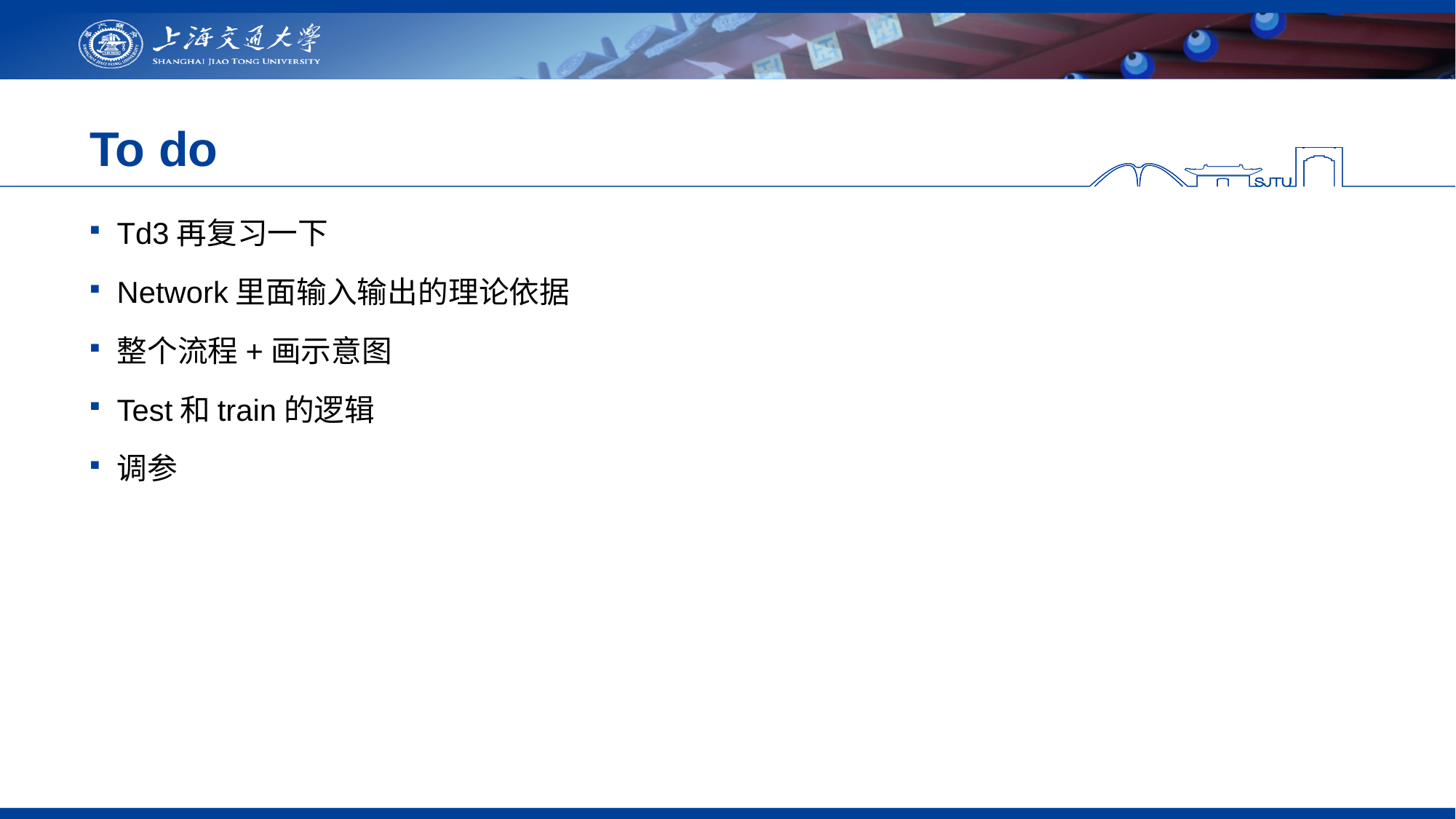

# To do
Td3再复习一下
Network里面输入输出的理论依据
整个流程+画示意图
Test和train的逻辑
调参